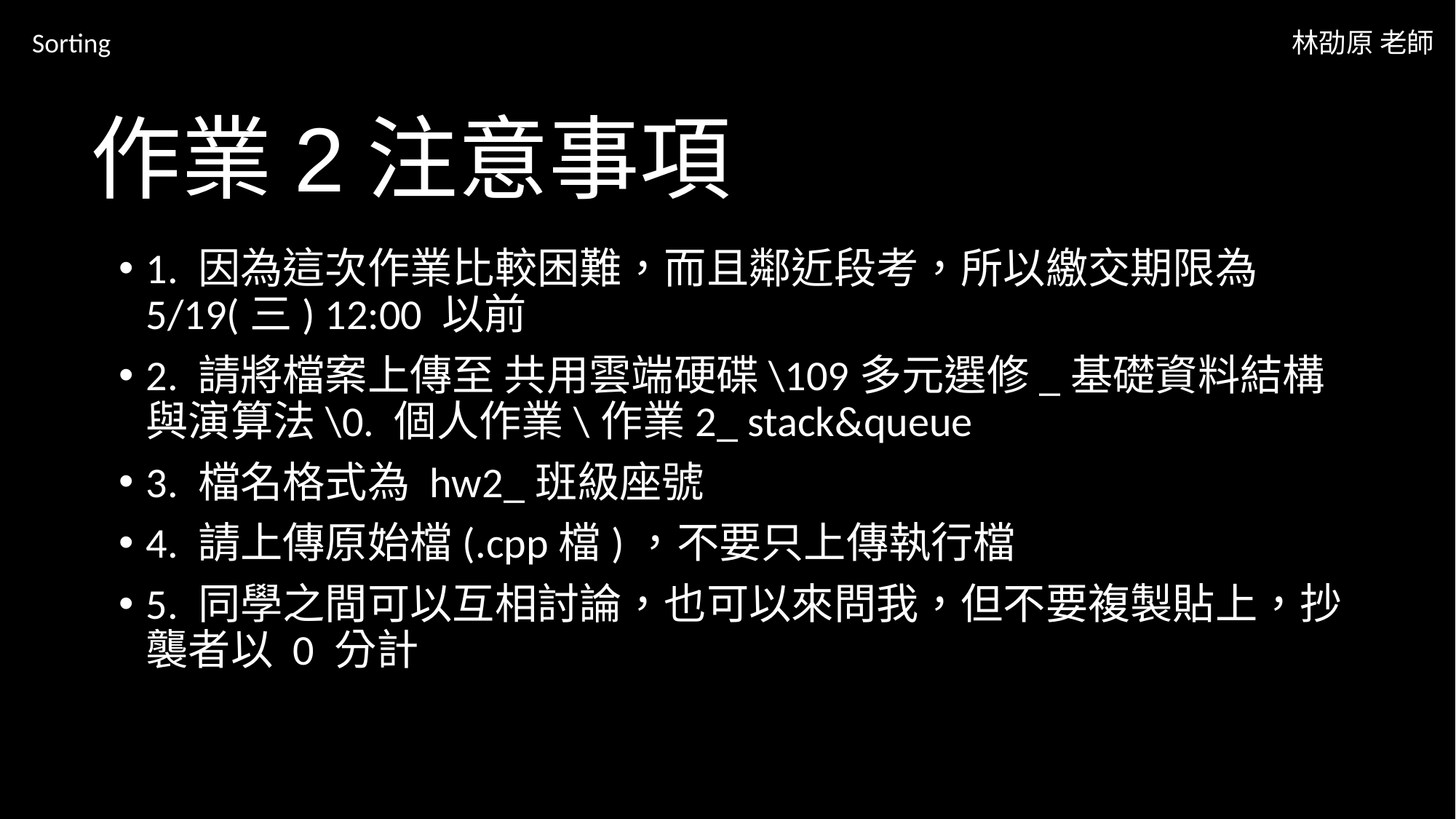

Sorting
林劭原 老師
# 作業2注意事項
1. 因為這次作業比較困難，而且鄰近段考，所以繳交期限為5/19(三) 12:00 以前
2. 請將檔案上傳至 共用雲端硬碟\109多元選修_基礎資料結構與演算法\0. 個人作業\作業2_ stack&queue
3. 檔名格式為 hw2_班級座號
4. 請上傳原始檔(.cpp檔)，不要只上傳執行檔
5. 同學之間可以互相討論，也可以來問我，但不要複製貼上，抄襲者以 0 分計